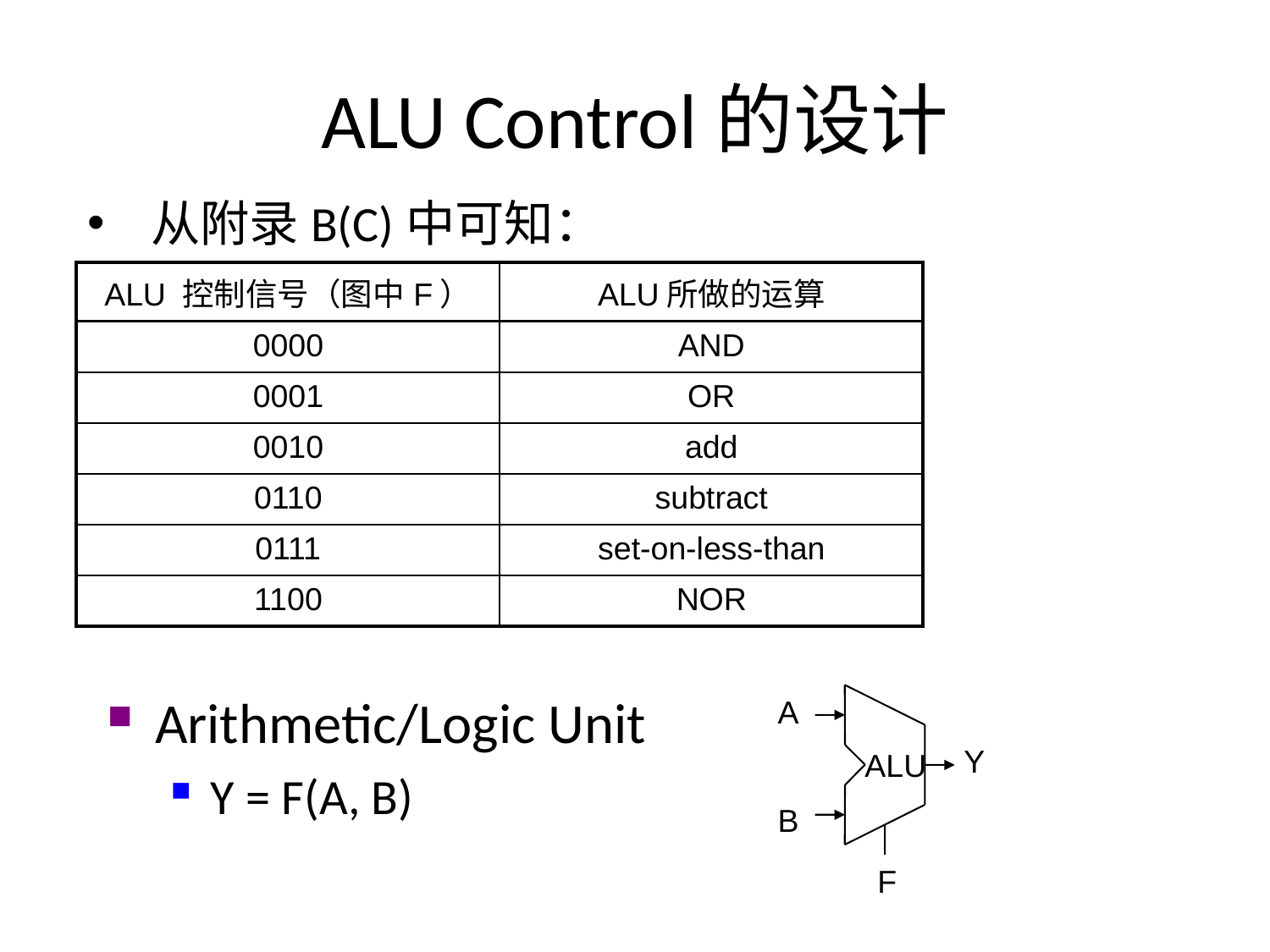

# ALU Control的设计
从附录B(C)中可知：
| ALU 控制信号（图中F） | ALU所做的运算 |
| --- | --- |
| 0000 | AND |
| 0001 | OR |
| 0010 | add |
| 0110 | subtract |
| 0111 | set-on-less-than |
| 1100 | NOR |
Arithmetic/Logic Unit
Y = F(A, B)

A

Y

ALU

B

F